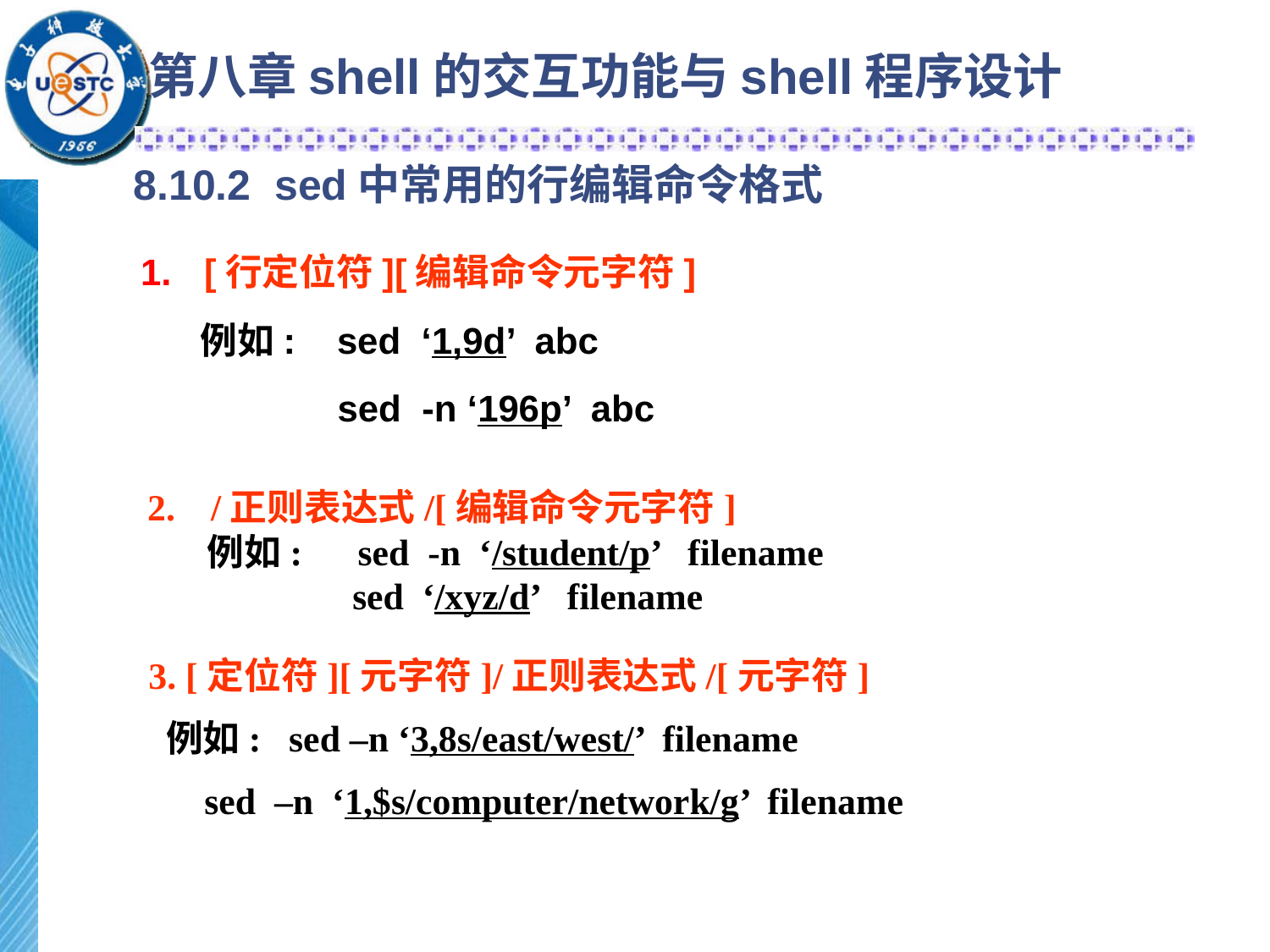

第八章shell的交互功能与shell程序设计
8.10.2  sed中常用的行编辑命令格式
[行定位符][编辑命令元字符]
      例如:    sed  ‘1,9d’  abc
                   sed  -n ‘196p’  abc
/正则表达式/[编辑命令元字符]
      例如:      sed  -n  ‘/student/p’   filename
                      sed  ‘/xyz/d’   filename
3. [定位符][元字符]/正则表达式/[元字符]
 例如:   sed –n ‘3,8s/east/west/’  filename
      sed  –n  ‘1,$s/computer/network/g’  filename